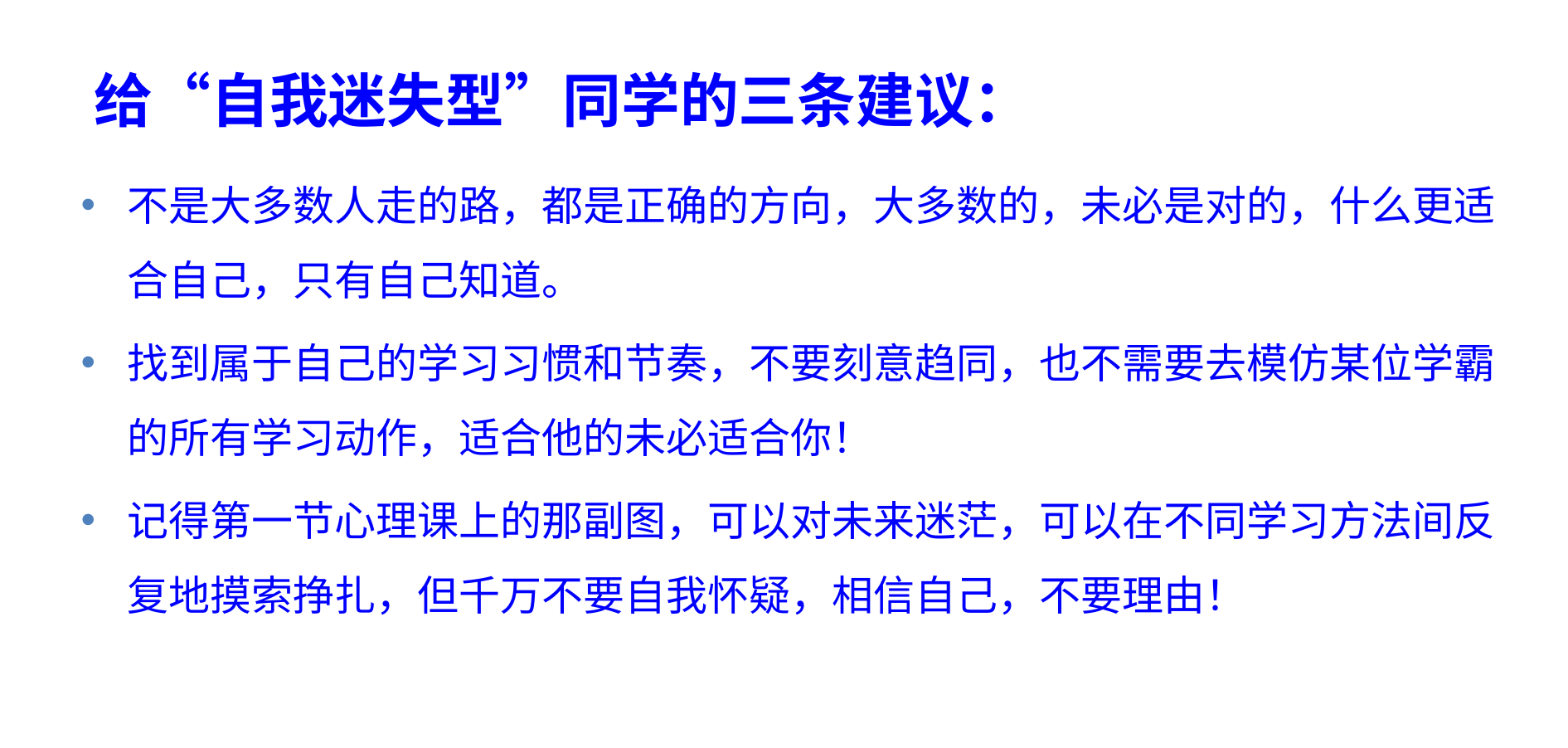

# 给“自我迷失型”同学的三条建议：
不是大多数人走的路，都是正确的方向，大多数的，未必是对的，什么更适合自己，只有自己知道。
找到属于自己的学习习惯和节奏，不要刻意趋同，也不需要去模仿某位学霸的所有学习动作，适合他的未必适合你！
记得第一节心理课上的那副图，可以对未来迷茫，可以在不同学习方法间反复地摸索挣扎，但千万不要自我怀疑，相信自己，不要理由！